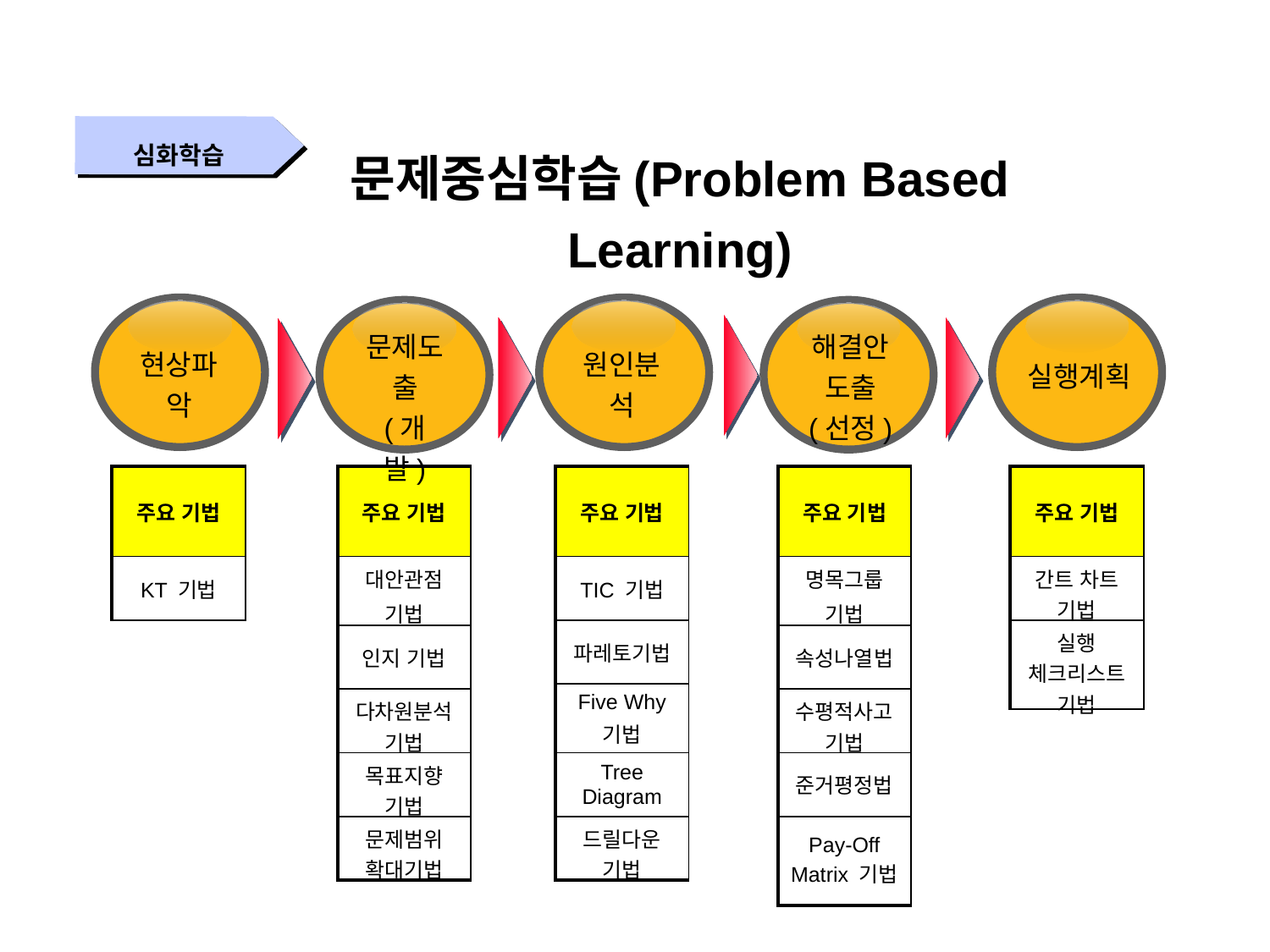

심화학습
문제중심학습(Problem Based Learning)

실행계획

현상파악

원인분석

문제도출
(개발)

해결안도출
(선정)

| 주요 기법 |
| --- |
| KT 기법 |
| 주요 기법 |
| --- |
| 대안관점 기법 |
| 인지 기법 |
| 다차원분석 기법 |
| 목표지향 기법 |
| 문제범위 확대기법 |
| 주요 기법 |
| --- |
| TIC 기법 |
| 파레토기법 |
| Five Why 기법 |
| Tree Diagram |
| 드릴다운 기법 |
| 주요 기법 |
| --- |
| 명목그룹 기법 |
| 속성나열법 |
| 수평적사고기법 |
| 준거평정법 |
| Pay-Off Matrix 기법 |
| 주요 기법 |
| --- |
| 간트 차트 기법 |
| 실행 체크리스트 기법 |